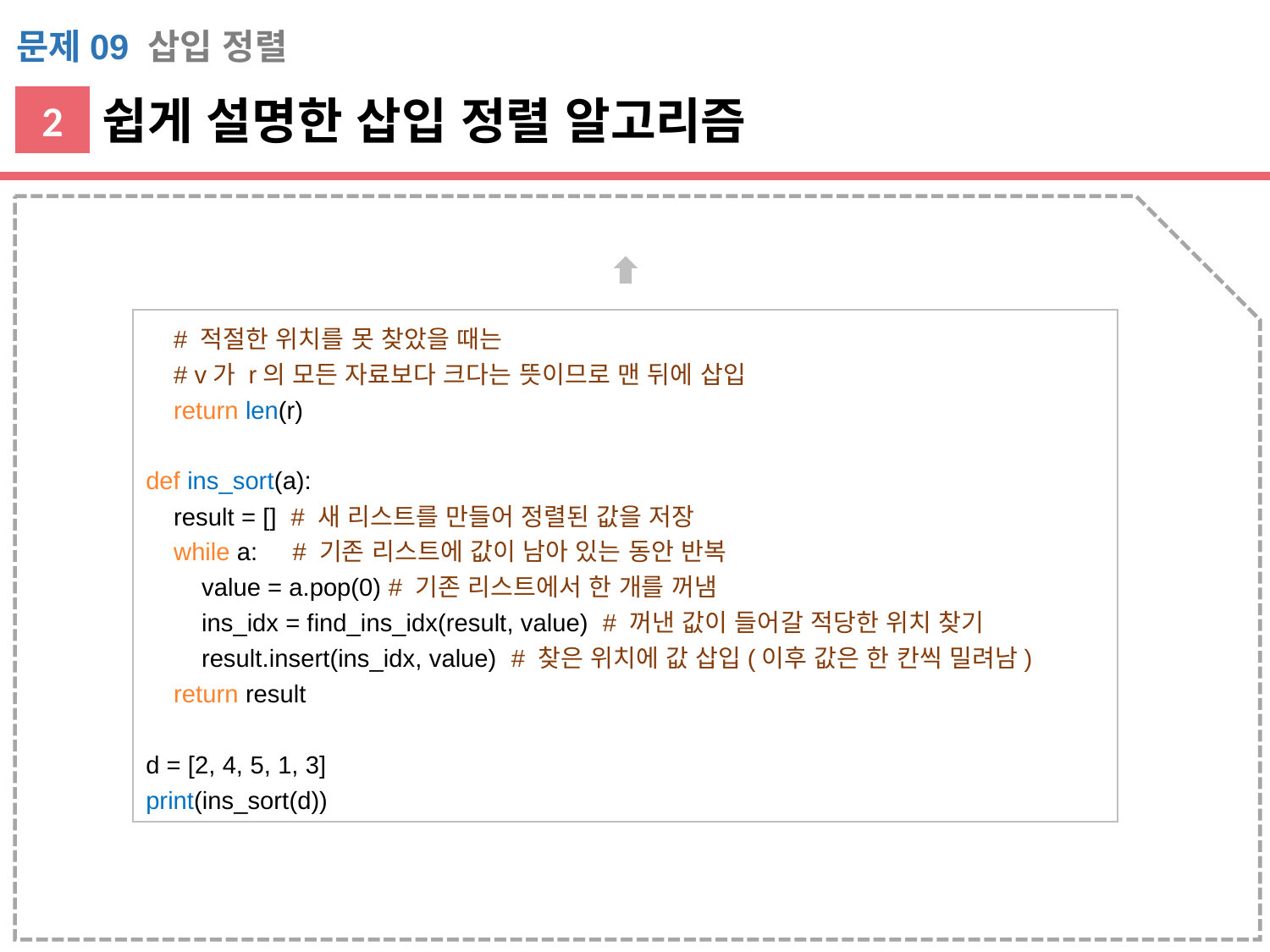

문제09 삽입 정렬
쉽게 설명한 삽입 정렬 알고리즘
2

    # 적절한 위치를 못 찾았을 때는
    # v가 r의 모든 자료보다 크다는 뜻이므로 맨 뒤에 삽입
    return len(r)

def ins_sort(a):
    result = []  # 새 리스트를 만들어 정렬된 값을 저장
    while a:     # 기존 리스트에 값이 남아 있는 동안 반복
        value = a.pop(0) # 기존 리스트에서 한 개를 꺼냄
        ins_idx = find_ins_idx(result, value)  # 꺼낸 값이 들어갈 적당한 위치 찾기
        result.insert(ins_idx, value)  # 찾은 위치에 값 삽입(이후 값은 한 칸씩 밀려남)
    return result

d = [2, 4, 5, 1, 3]
print(ins_sort(d))